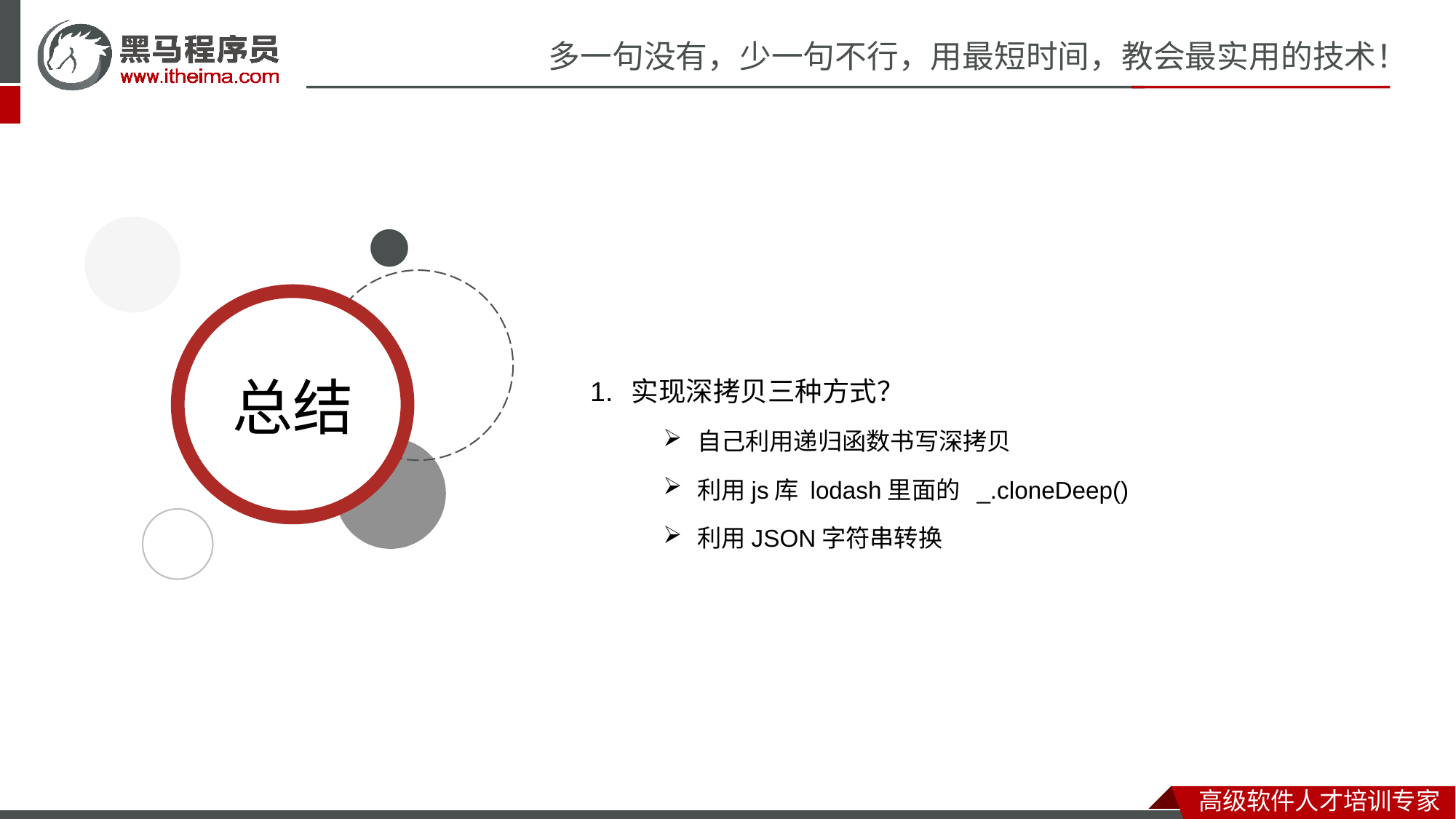

实现深拷贝三种方式？
自己利用递归函数书写深拷贝
利用js库 lodash里面的  _.cloneDeep()
利用JSON字符串转换